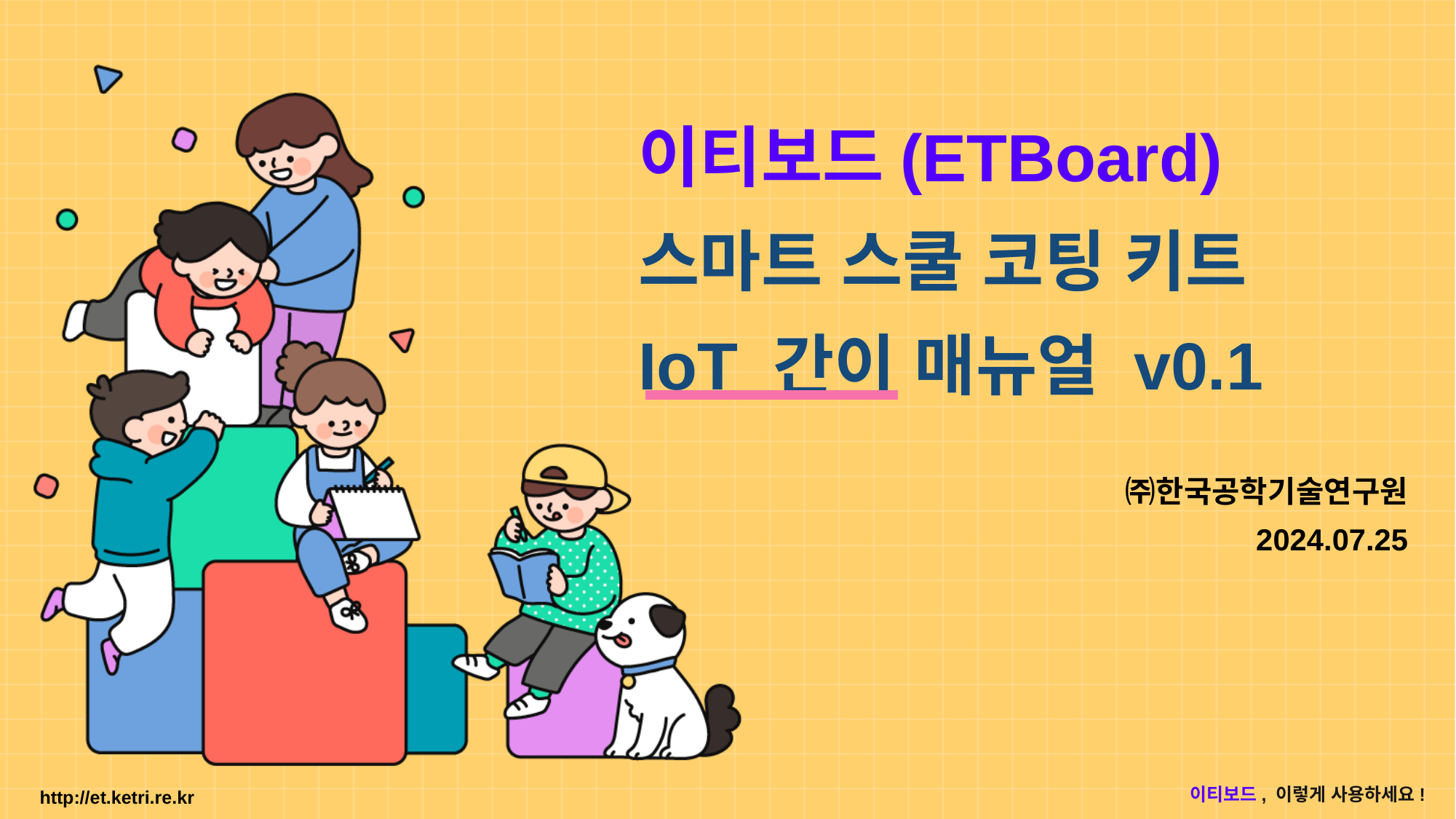

# 이티보드(ETBoard) 스마트 스쿨 코팅 키트 IoT 간이 매뉴얼 v0.1
㈜한국공학기술연구원
2024.07.25